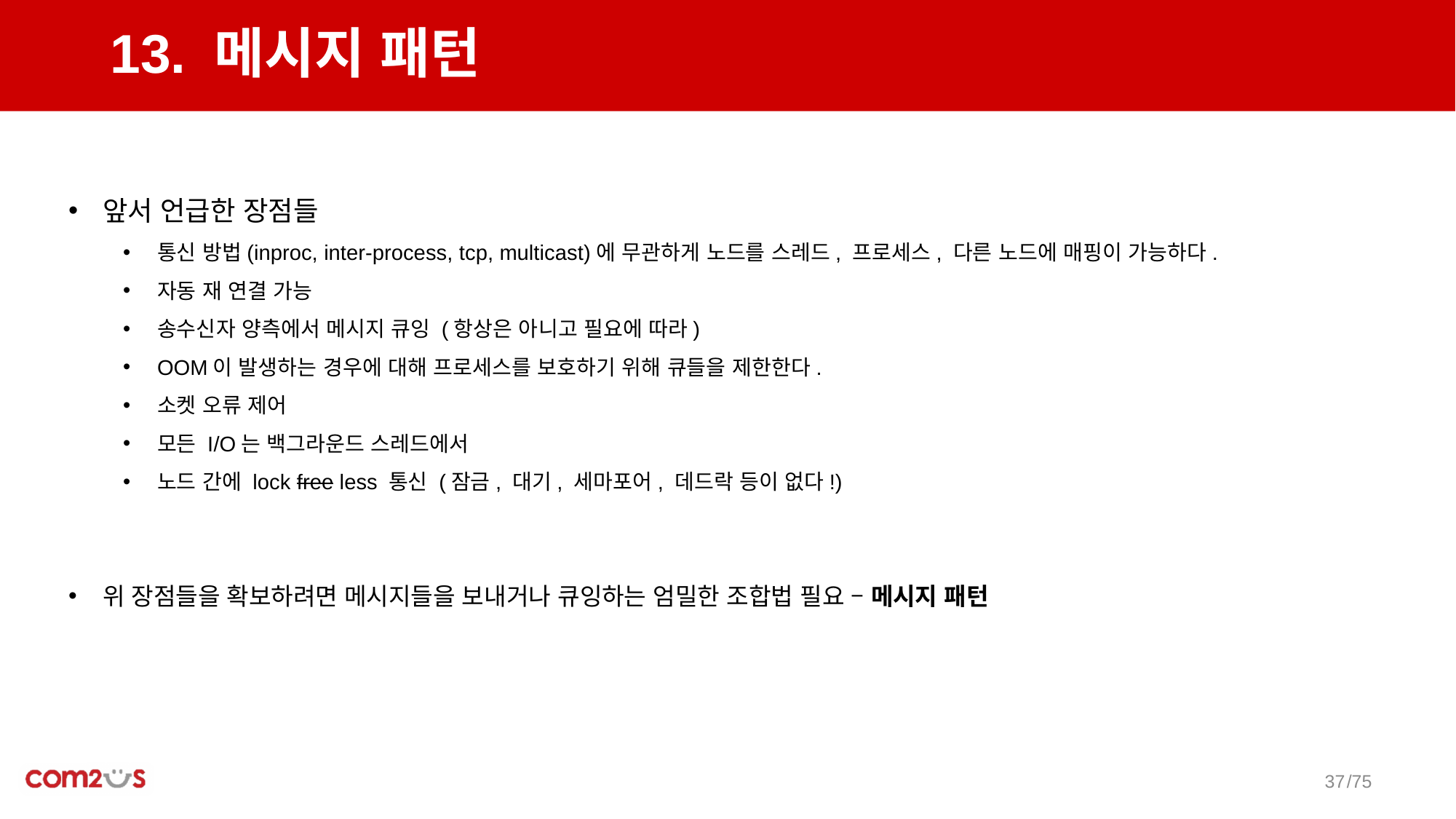

# 13. 메시지 패턴
앞서 언급한 장점들
통신 방법(inproc, inter-process, tcp, multicast)에 무관하게 노드를 스레드, 프로세스, 다른 노드에 매핑이 가능하다.
자동 재 연결 가능
송수신자 양측에서 메시지 큐잉 (항상은 아니고 필요에 따라)
OOM이 발생하는 경우에 대해 프로세스를 보호하기 위해 큐들을 제한한다.
소켓 오류 제어
모든 I/O는 백그라운드 스레드에서
노드 간에 lock free less 통신 (잠금, 대기, 세마포어, 데드락 등이 없다!)

위 장점들을 확보하려면 메시지들을 보내거나 큐잉하는 엄밀한 조합법 필요 – 메시지 패턴

37